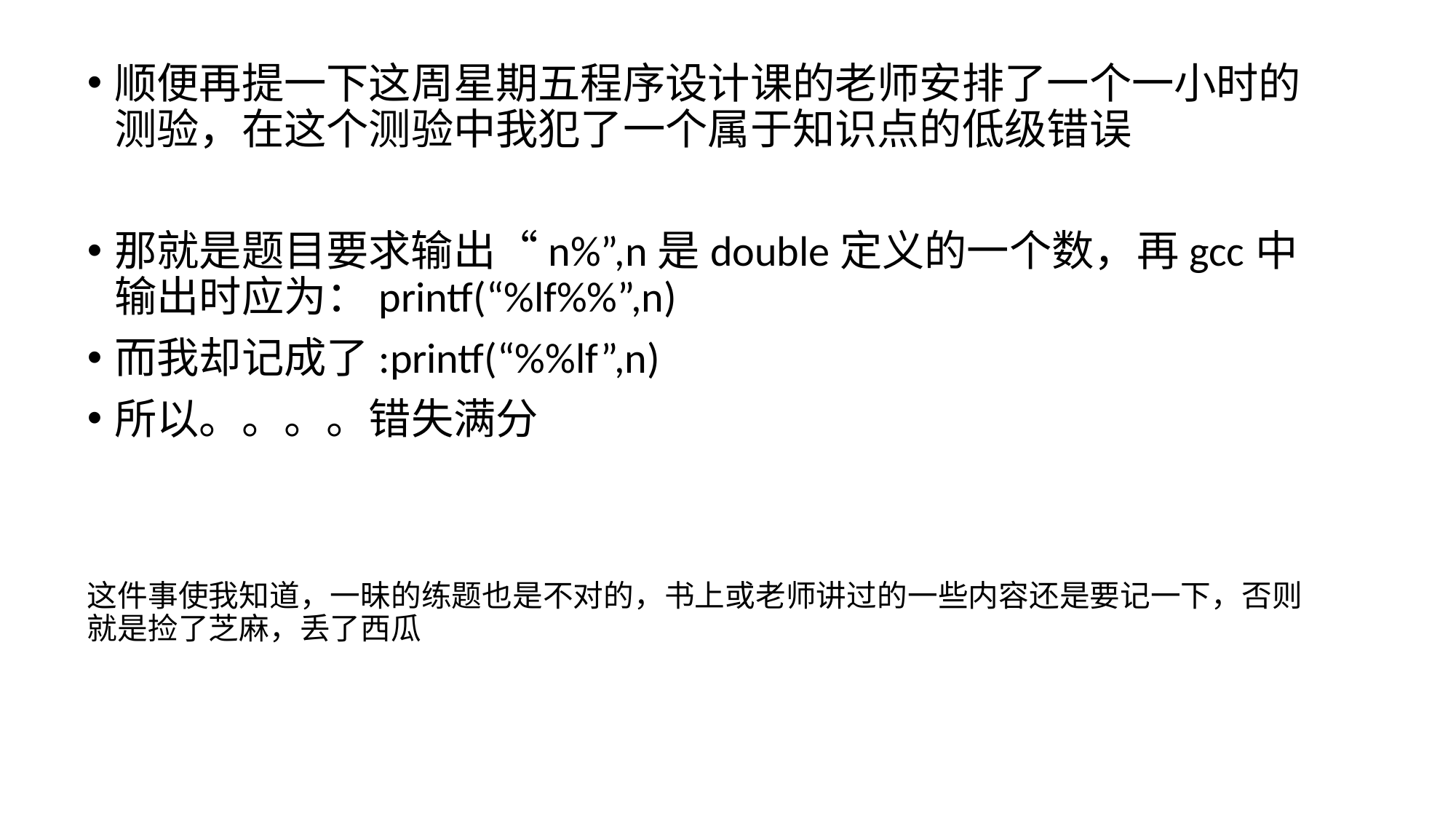

顺便再提一下这周星期五程序设计课的老师安排了一个一小时的测验，在这个测验中我犯了一个属于知识点的低级错误

那就是题目要求输出“n%”,n是double定义的一个数，再gcc中输出时应为：printf(“%lf%%”,n)
而我却记成了:printf(“%%lf”,n)
所以。。。。错失满分
# 这件事使我知道，一昧的练题也是不对的，书上或老师讲过的一些内容还是要记一下，否则就是捡了芝麻，丢了西瓜